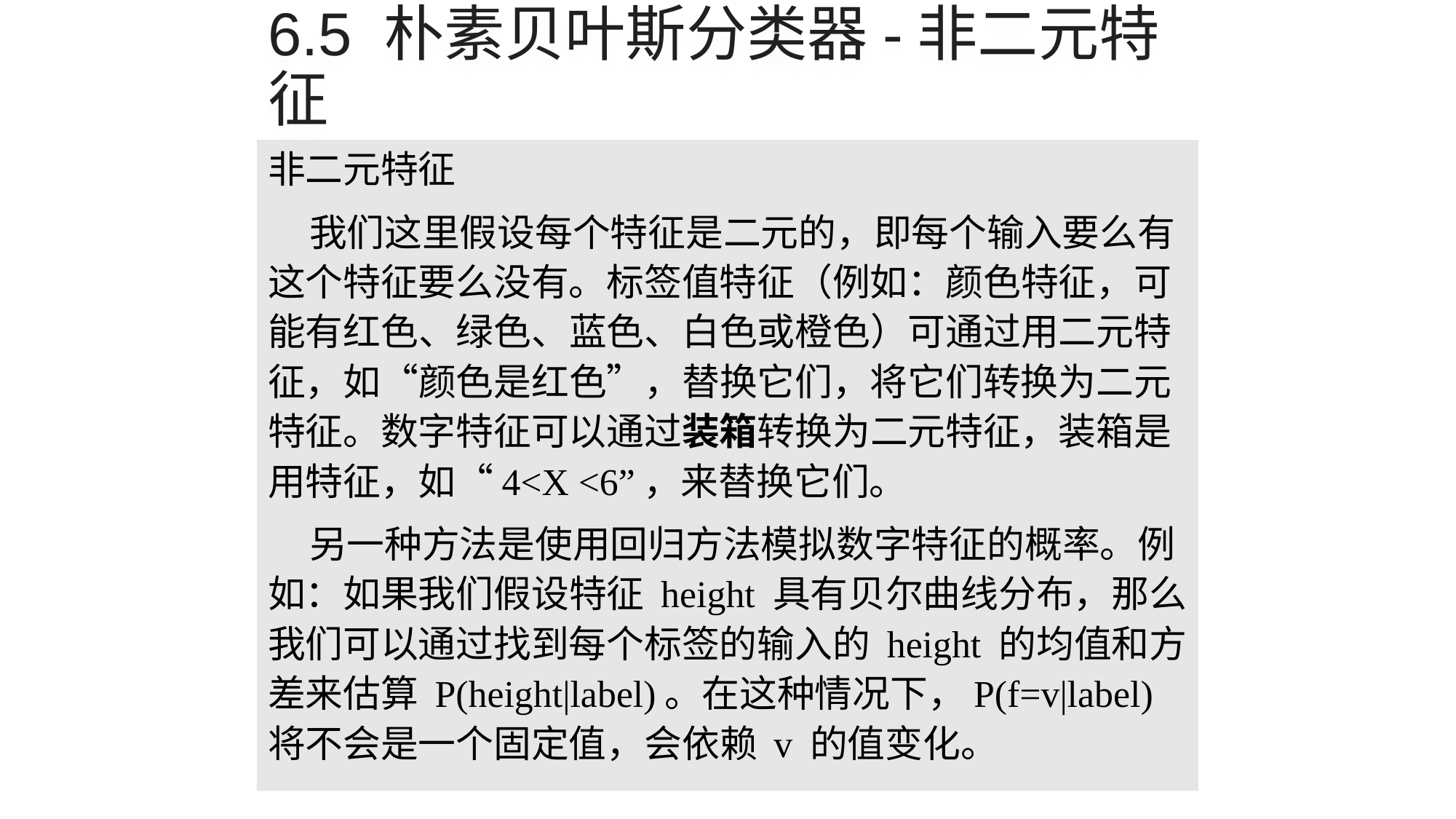

# 6.5 朴素贝叶斯分类器-非二元特征
非二元特征
我们这里假设每个特征是二元的，即每个输入要么有这个特征要么没有。标签值特征（例如：颜色特征，可能有红色、绿色、蓝色、白色或橙色）可通过用二元特征，如“颜色是红色”，替换它们，将它们转换为二元特征。数字特征可以通过装箱转换为二元特征，装箱是用特征，如“4<X <6”，来替换它们。
另一种方法是使用回归方法模拟数字特征的概率。例如：如果我们假设特征 height 具有贝尔曲线分布，那么我们可以通过找到每个标签的输入的 height 的均值和方差来估算 P(height|label)。在这种情况下，P(f=v|label)将不会是一个固定值，会依赖 v 的值变化。